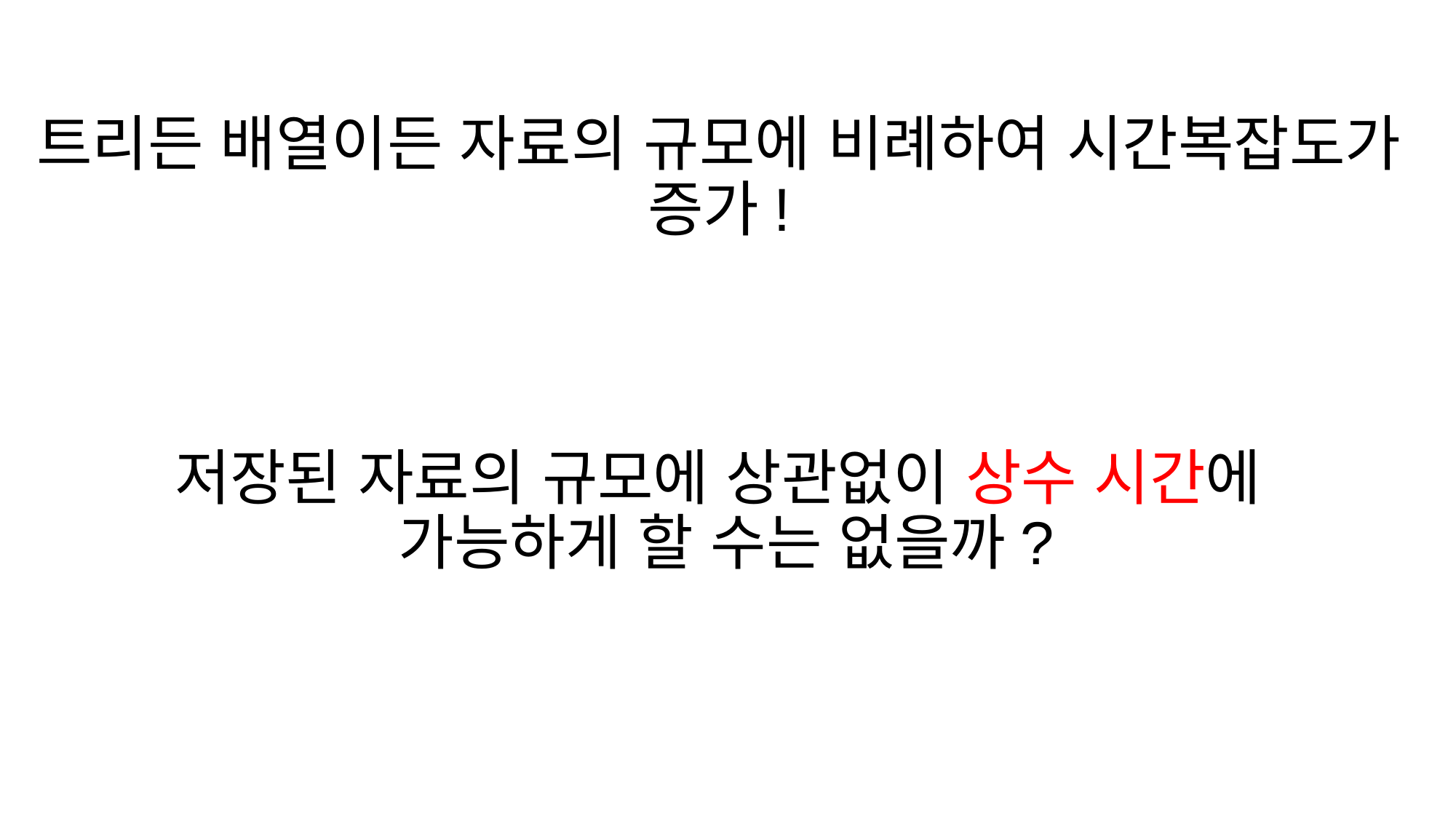

트리든 배열이든 자료의 규모에 비례하여 시간복잡도가 증가!
저장된 자료의 규모에 상관없이 상수 시간에
가능하게 할 수는 없을까?